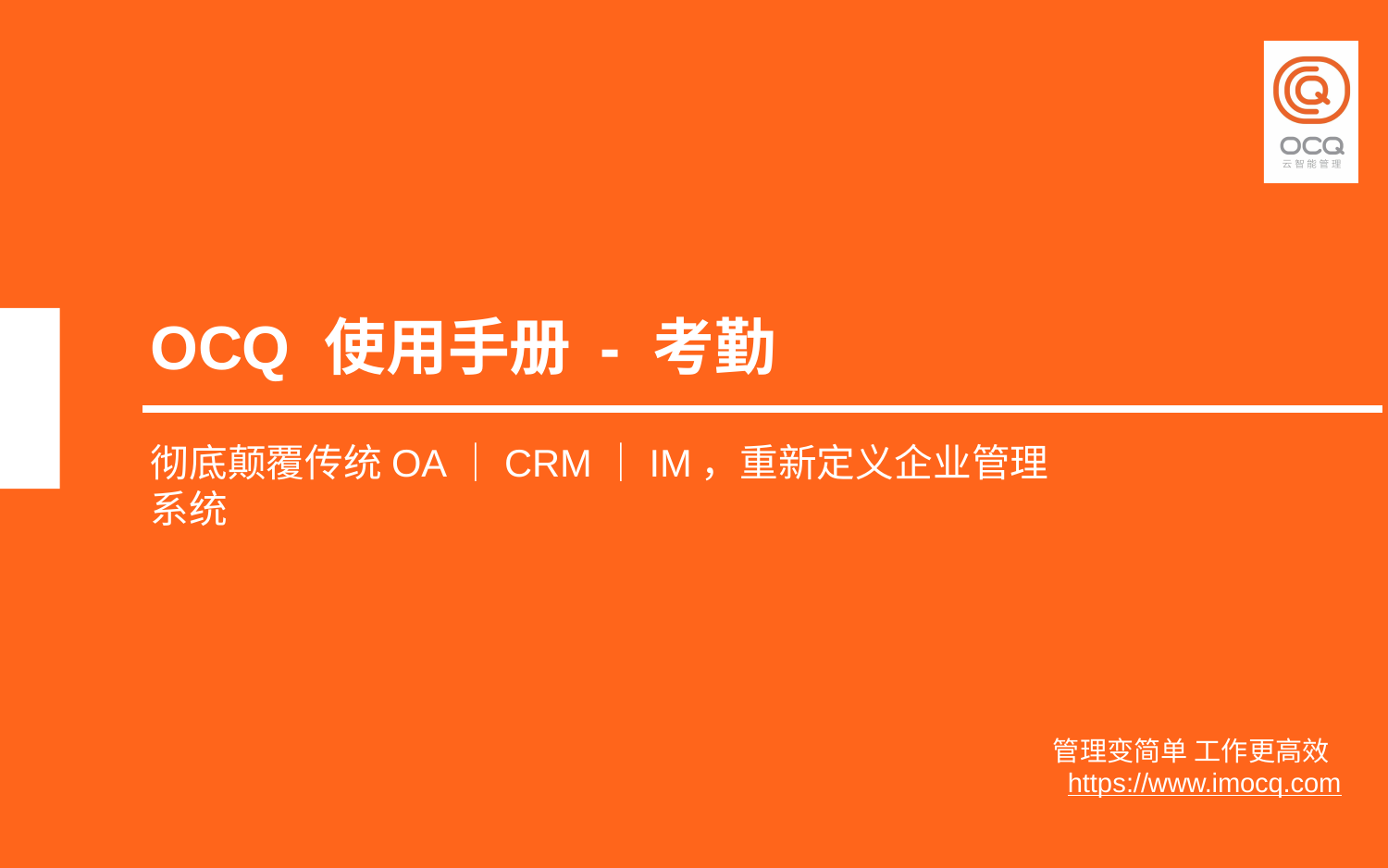

# OCQ	使用手册 - 考勤

彻底颠覆传统OA｜CRM｜IM，重新定义企业管理系统
管理变简单 工作更高效
https://www.imocq.com